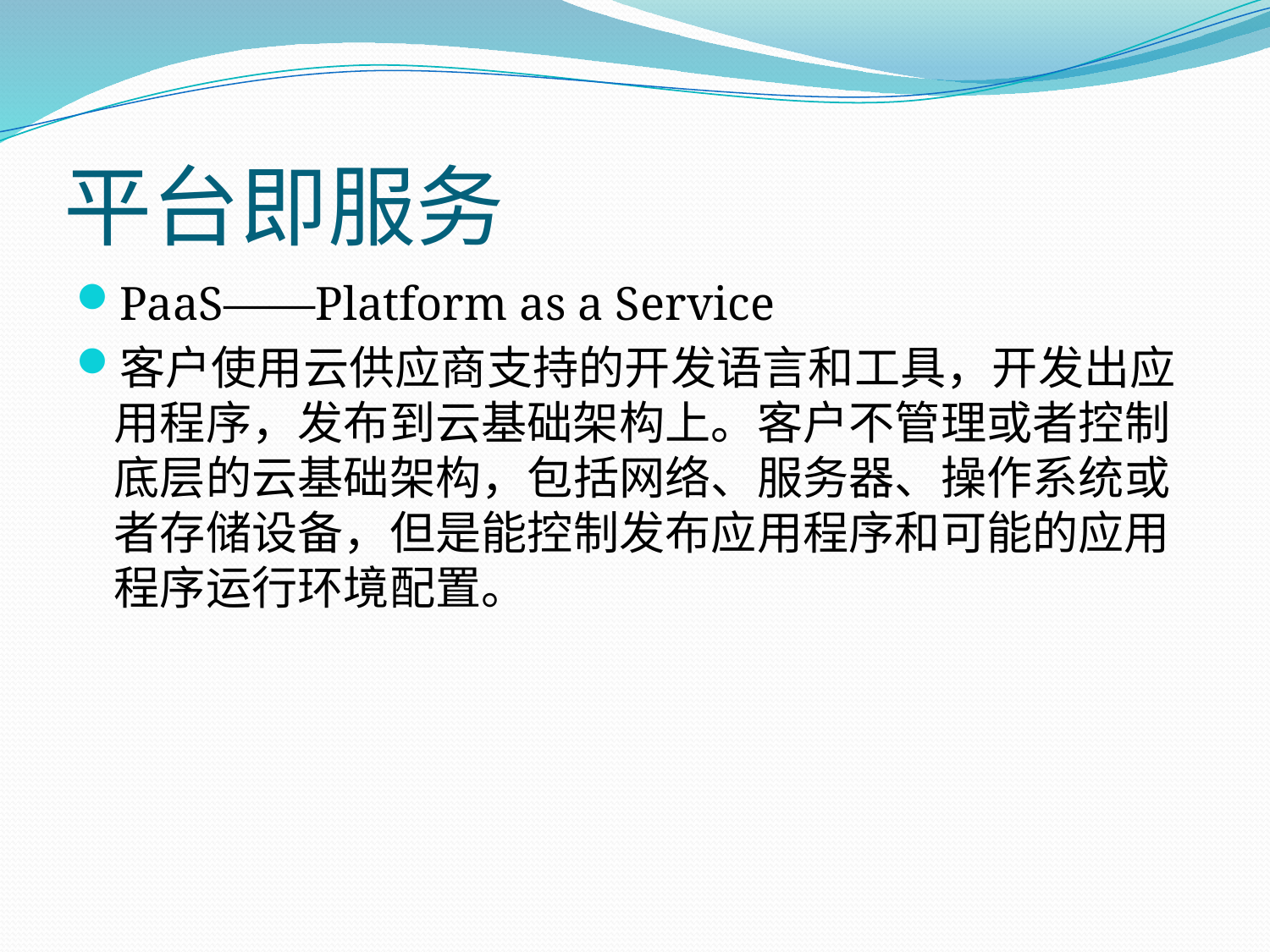

# 平台即服务
PaaS——Platform as a Service
客户使用云供应商支持的开发语言和工具，开发出应用程序，发布到云基础架构上。客户不管理或者控制底层的云基础架构，包括网络、服务器、操作系统或者存储设备，但是能控制发布应用程序和可能的应用程序运行环境配置。